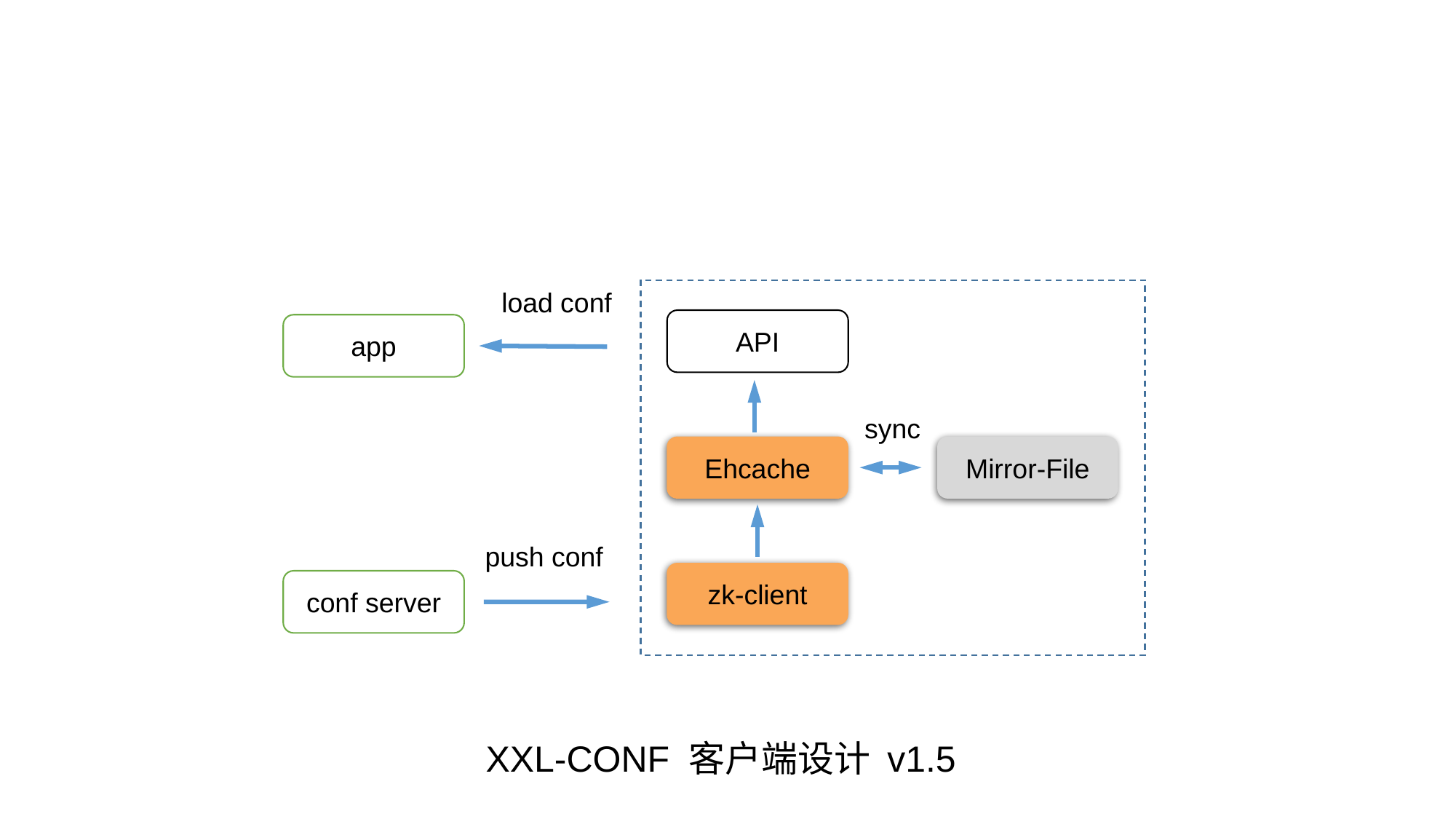

load conf

API
app
sync
Ehcache
Mirror-File
push conf
zk-client
conf server
XXL-CONF 客户端设计 v1.5